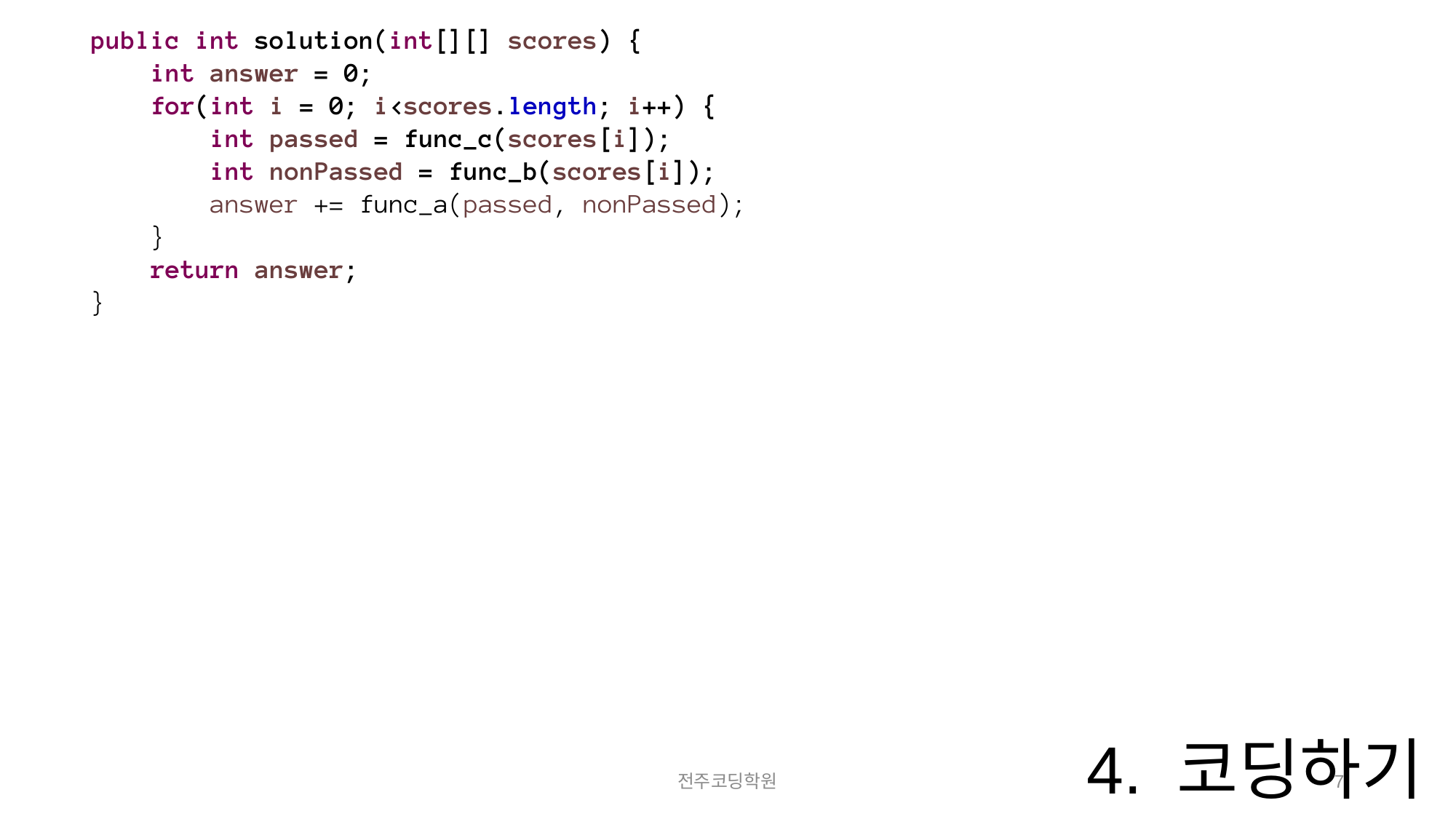

public int solution(int[][] scores) {
        int answer = 0;
        for(int i = 0; i<scores.length; i++) {
            int passed = func_c(scores[i]);
            int nonPassed = func_b(scores[i]);
            answer += func_a(passed, nonPassed);
        }
        return answer;
    }

# 4. 코딩하기
전주코딩학원
7